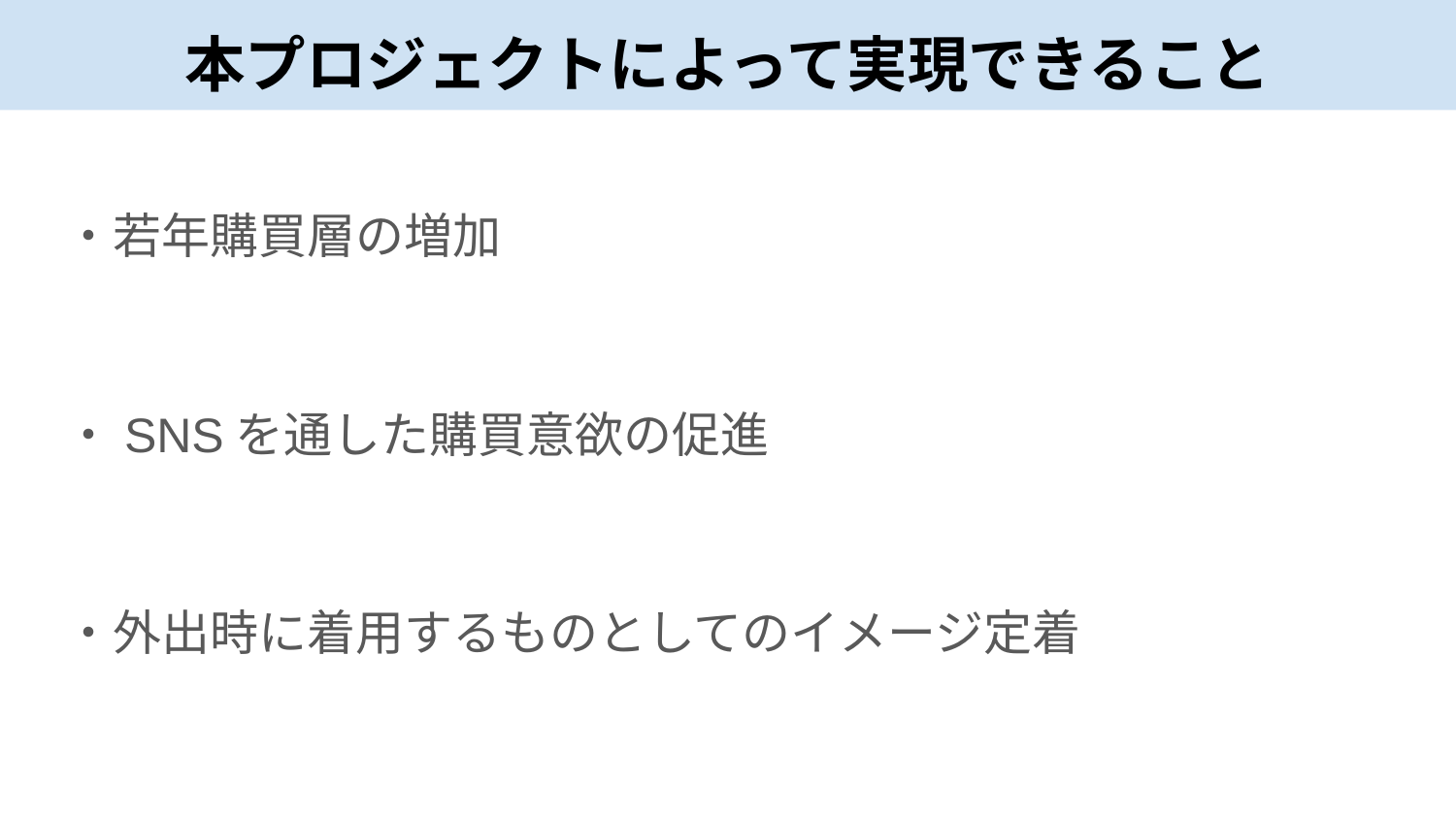

# 本プロジェクトによって実現できること
・若年購買層の増加

・SNSを通した購買意欲の促進

・外出時に着用するものとしてのイメージ定着